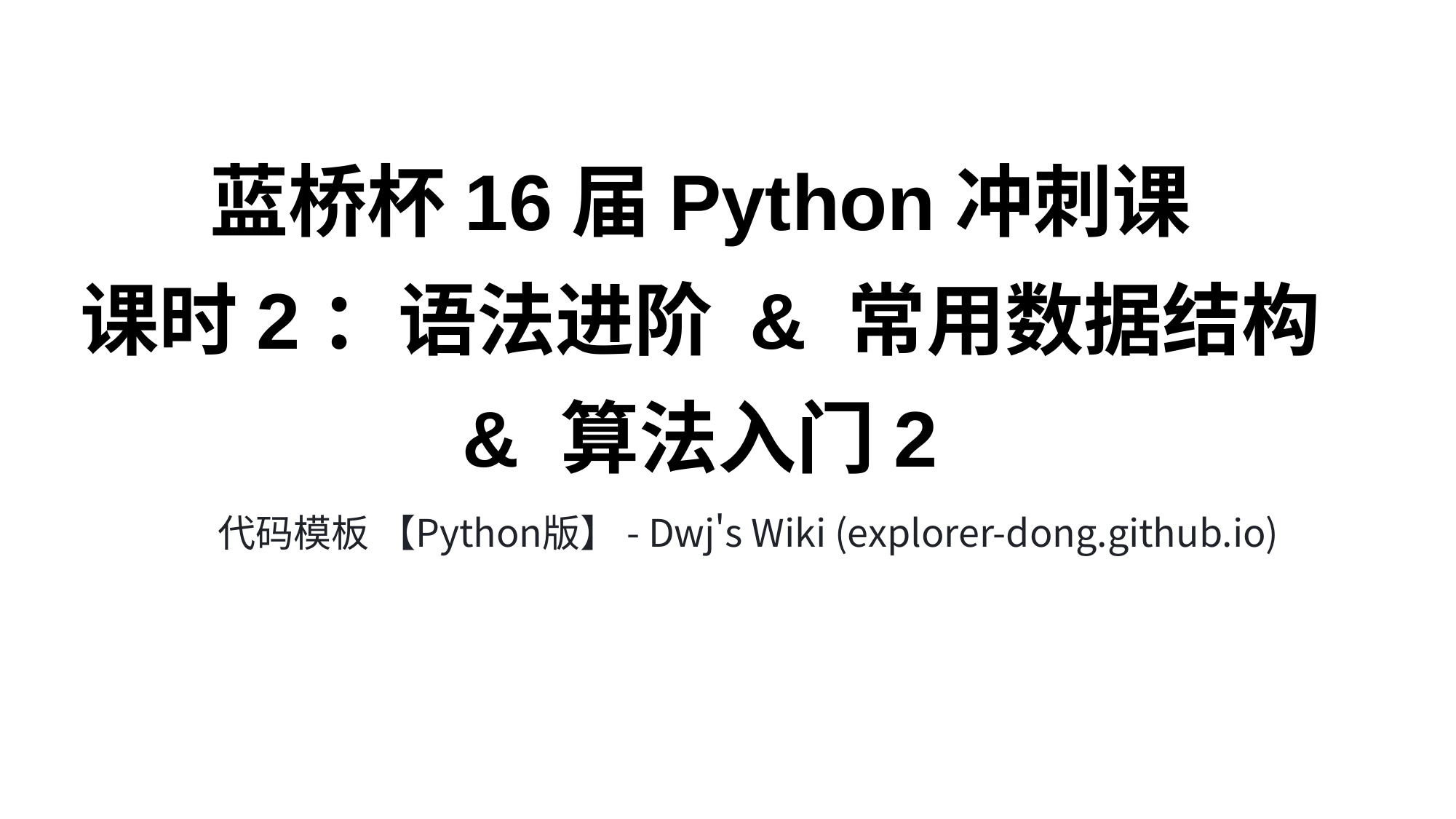

蓝桥杯16届Python冲刺课
课时2：语法进阶 & 常用数据结构
& 算法入门2
代码模板 【Python版】 - Dwj's Wiki (explorer-dong.github.io)